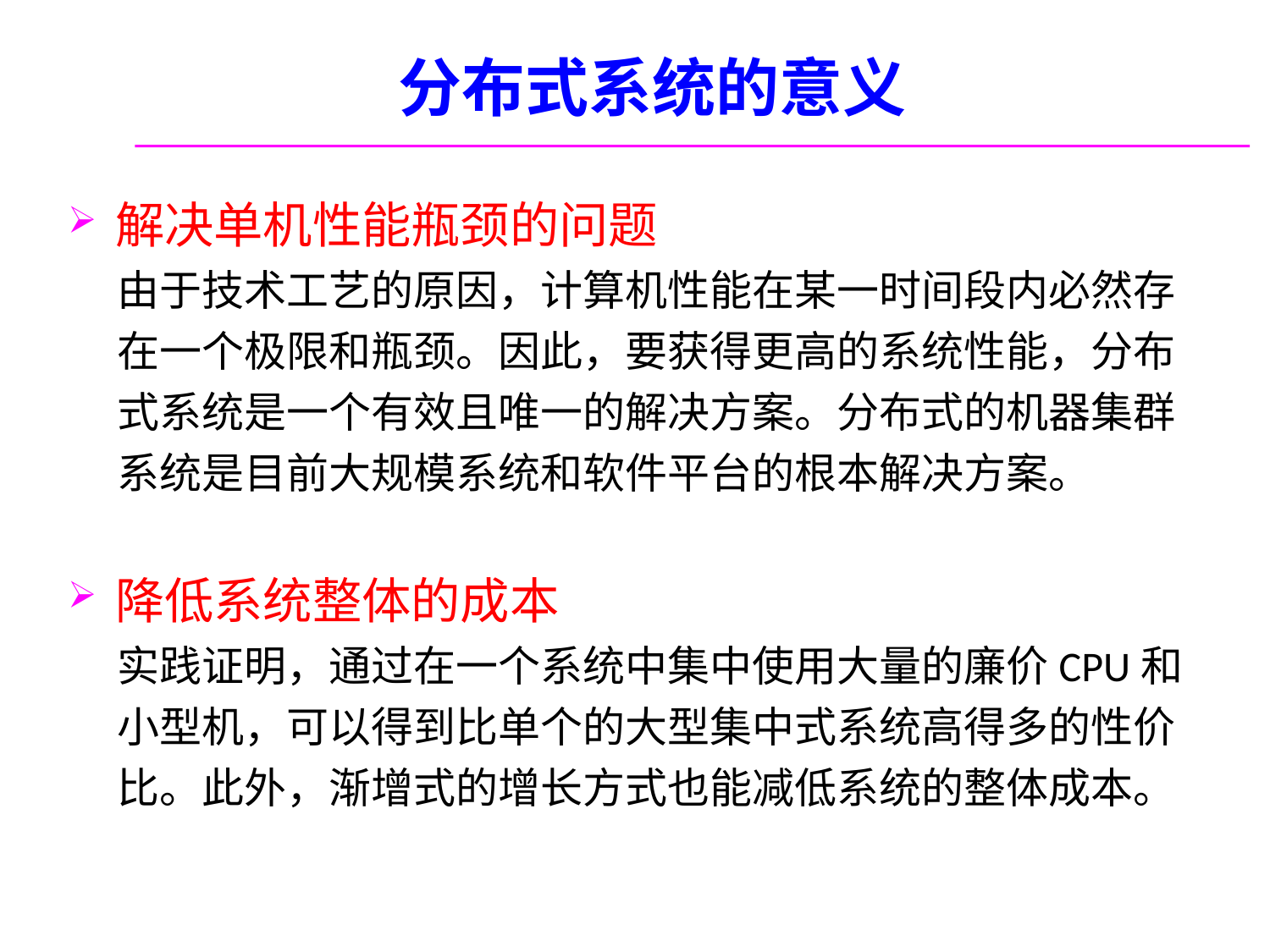

# 分布式系统的意义
解决单机性能瓶颈的问题
由于技术工艺的原因，计算机性能在某一时间段内必然存在一个极限和瓶颈。因此，要获得更高的系统性能，分布式系统是一个有效且唯一的解决方案。分布式的机器集群系统是目前大规模系统和软件平台的根本解决方案。

降低系统整体的成本
实践证明，通过在一个系统中集中使用大量的廉价CPU和小型机，可以得到比单个的大型集中式系统高得多的性价比。此外，渐增式的增长方式也能减低系统的整体成本。
35